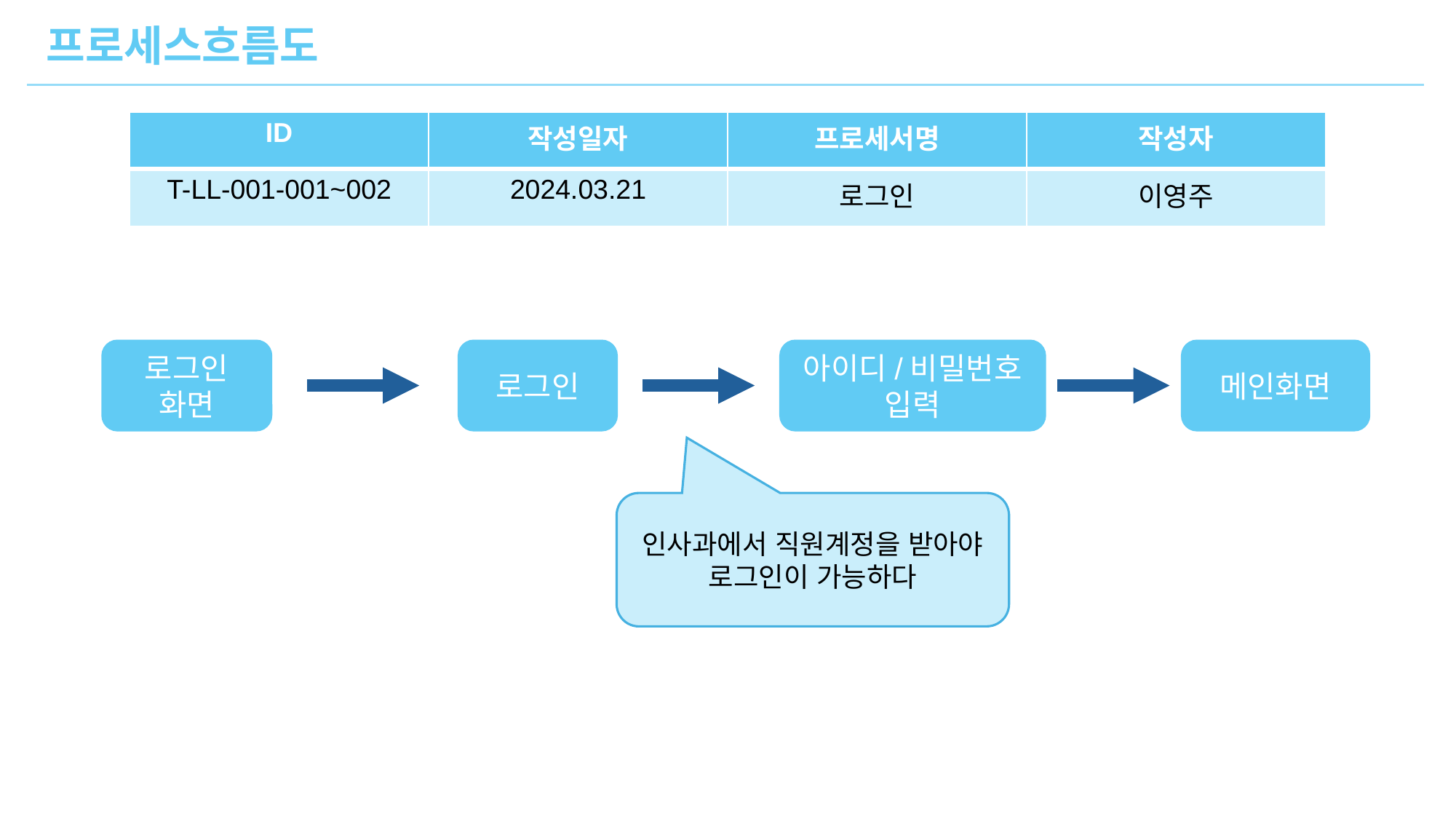

프로세스흐름도
| ID | 작성일자 | 프로세서명 | 작성자 |
| --- | --- | --- | --- |
| T-LL-001-001~002 | 2024.03.21 | 로그인 | 이영주 |
메인화면
로그인
화면
로그인
아이디/비밀번호 입력
인사과에서 직원계정을 받아야 로그인이 가능하다